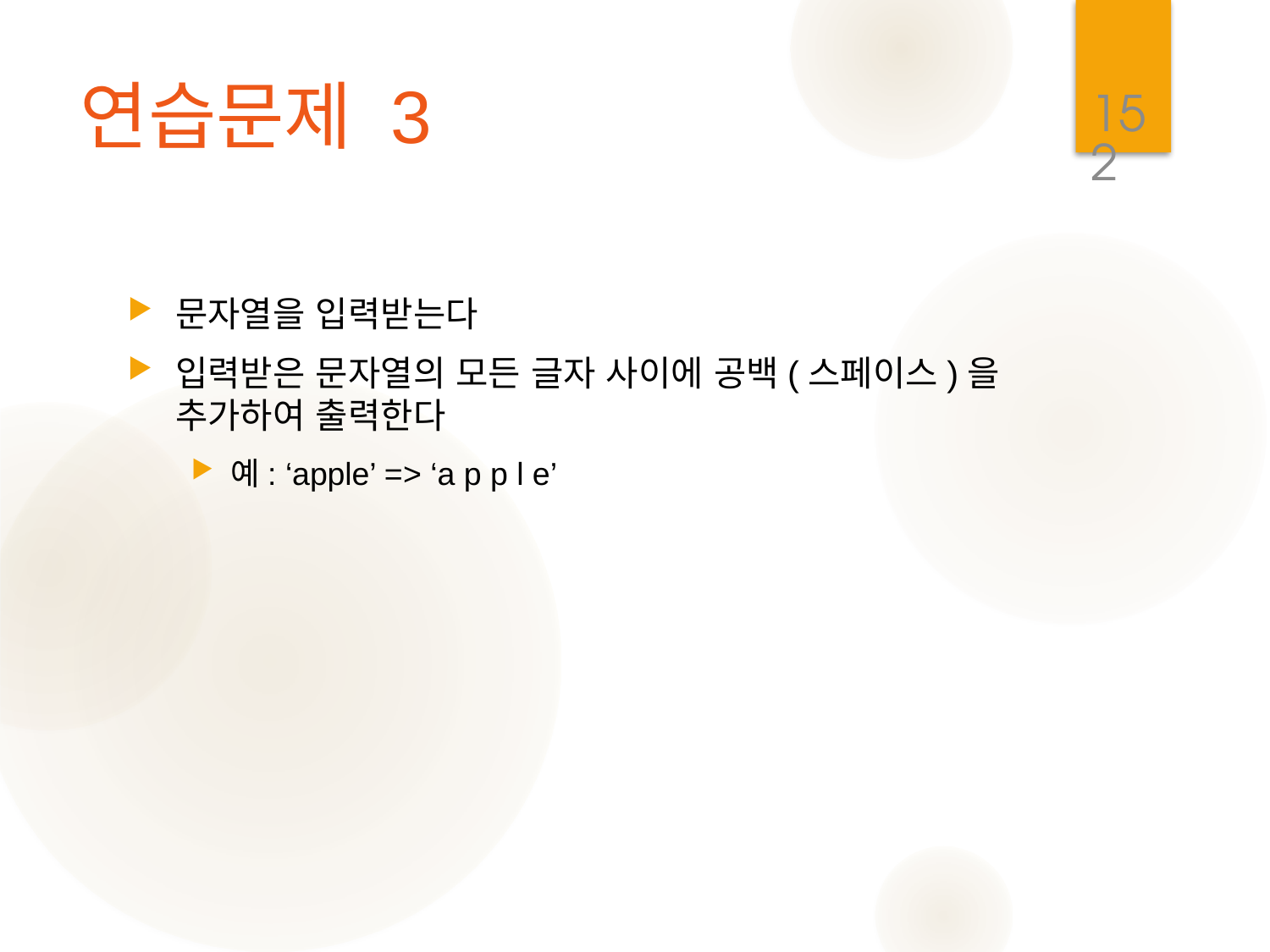

152
# 연습문제 3
문자열을 입력받는다
입력받은 문자열의 모든 글자 사이에 공백(스페이스)을 추가하여 출력한다
예: ‘apple’ => ‘a p p l e’